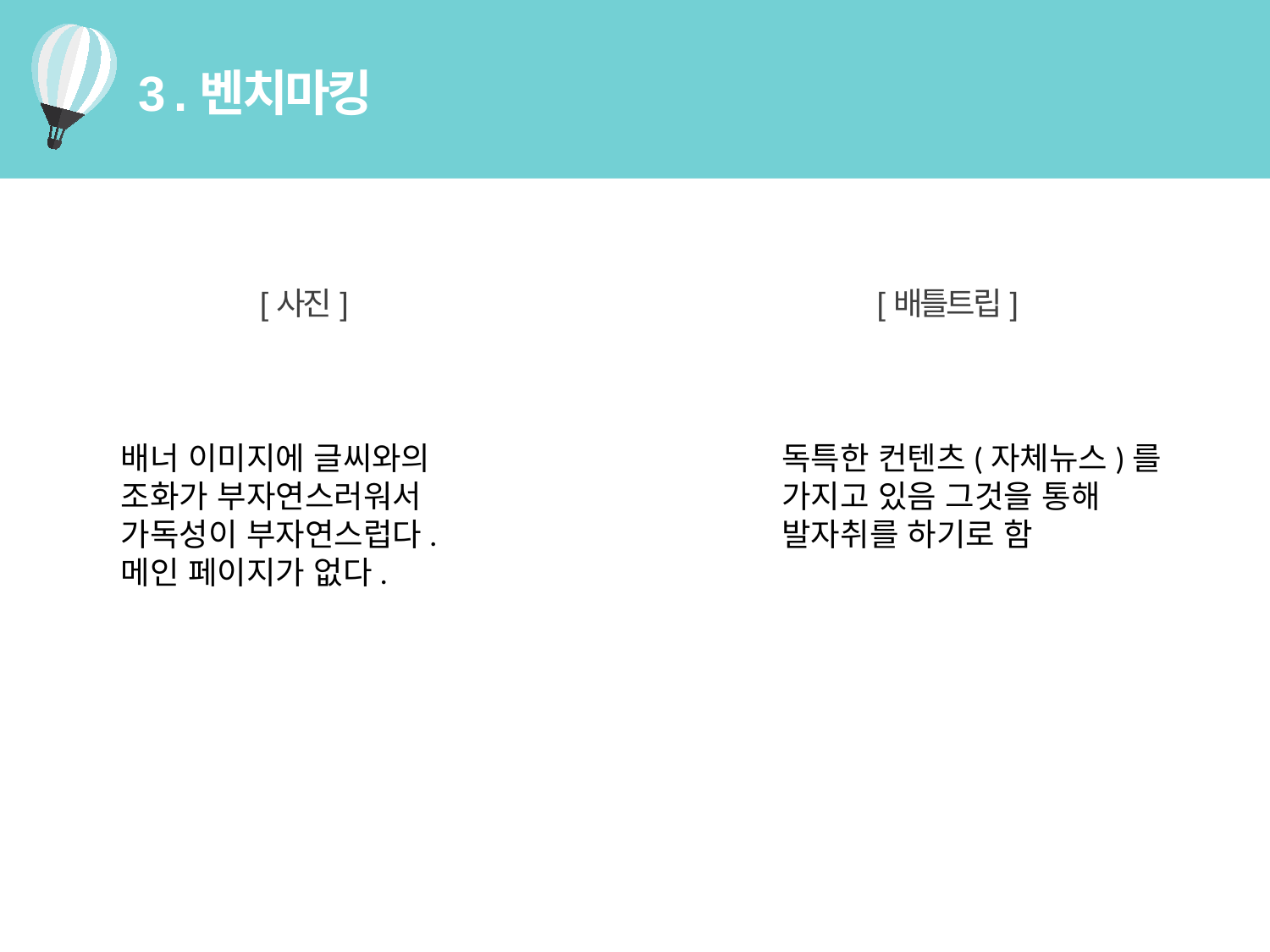

3 .벤치마킹
[사진]
[배틀트립]
배너 이미지에 글씨와의 조화가 부자연스러워서 가독성이 부자연스럽다.
메인 페이지가 없다.

독특한 컨텐츠(자체뉴스)를 가지고 있음 그것을 통해 발자취를 하기로 함